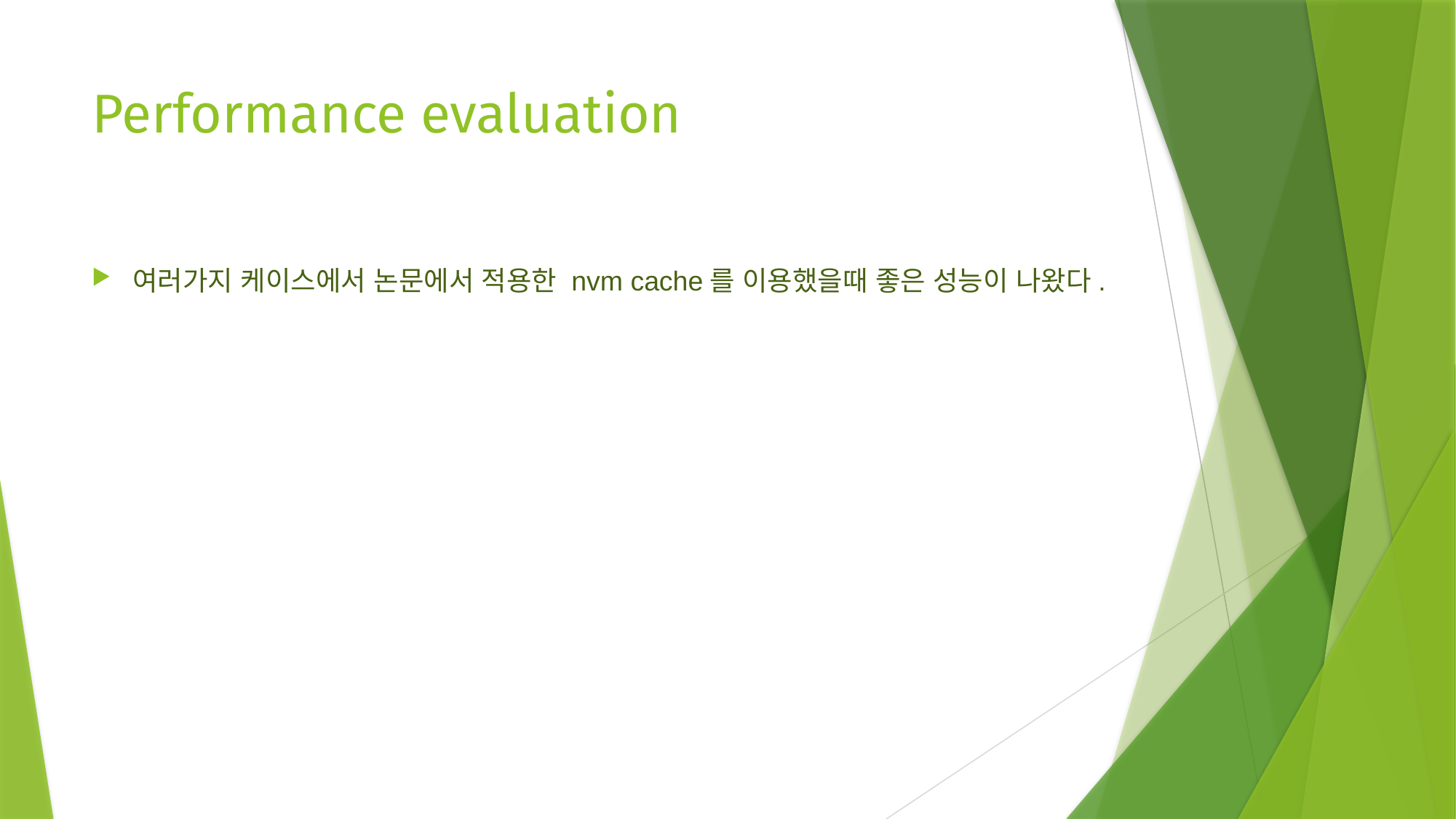

# Performance evaluation
여러가지 케이스에서 논문에서 적용한 nvm cache를 이용했을때 좋은 성능이 나왔다.